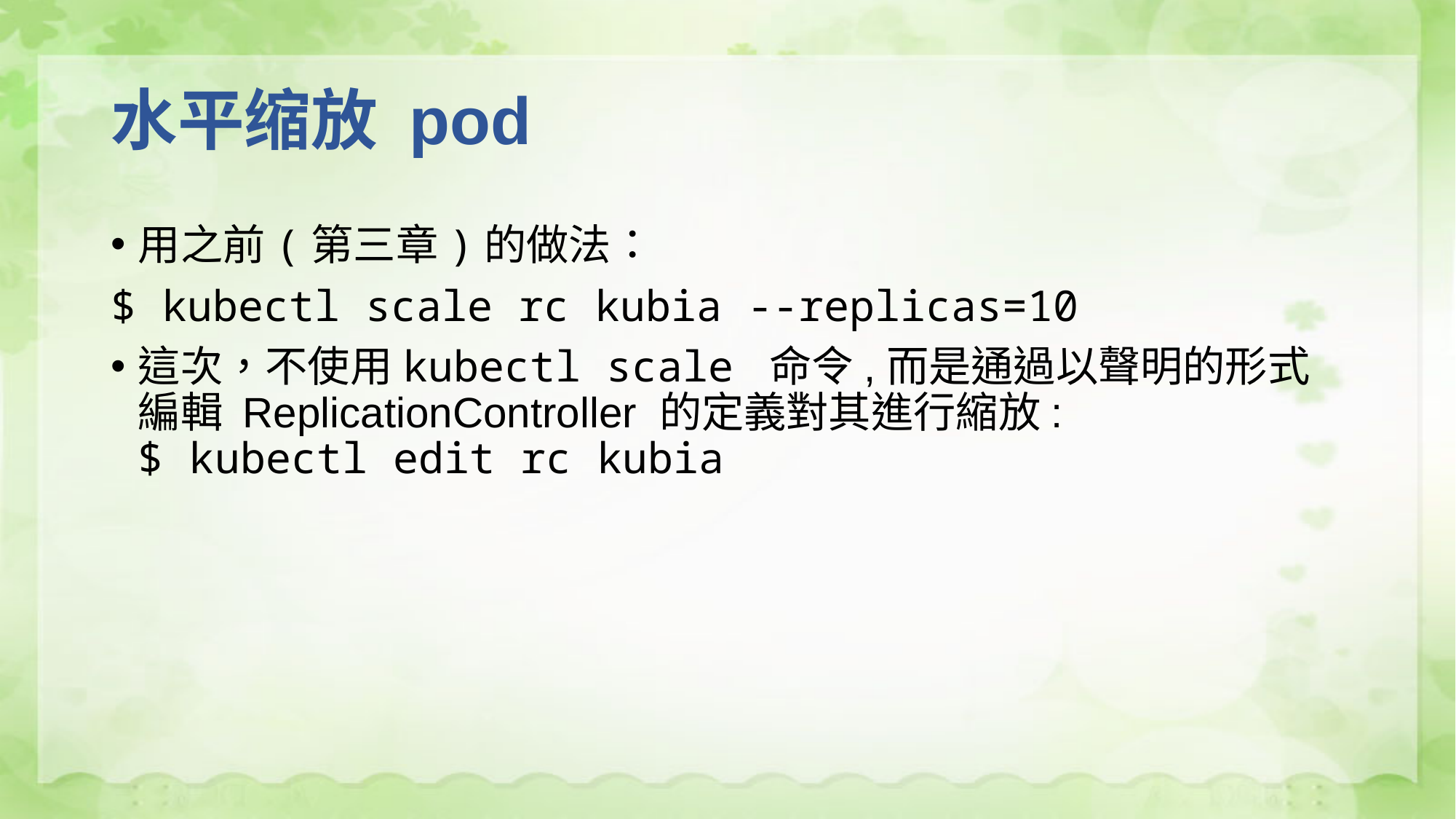

# 水平缩放 pod
用之前(第三章)的做法：
$ kubectl scale rc kubia --replicas=10
這次，不使用kubectl scale 命令,而是通過以聲明的形式編輯 ReplicationController 的定義對其進行縮放:
$ kubectl edit rc kubia